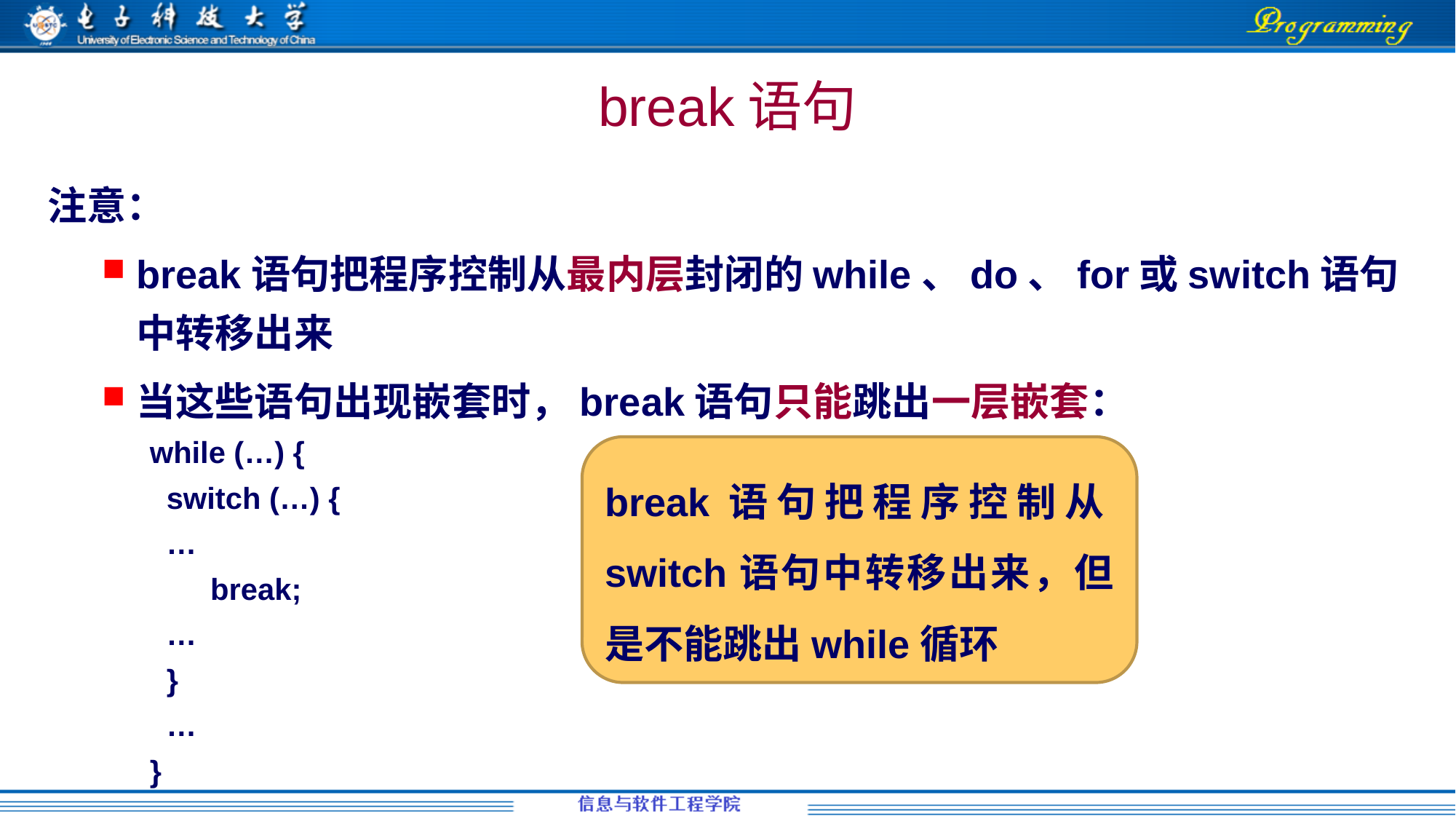

# break语句
注意：
break语句把程序控制从最内层封闭的while、do、for或switch语句中转移出来
当这些语句出现嵌套时，break语句只能跳出一层嵌套：
while (…) {
  switch (…) {
  …
	    break;
  …
  }
  …
}

break语句把程序控制从switch语句中转移出来，但是不能跳出while循环